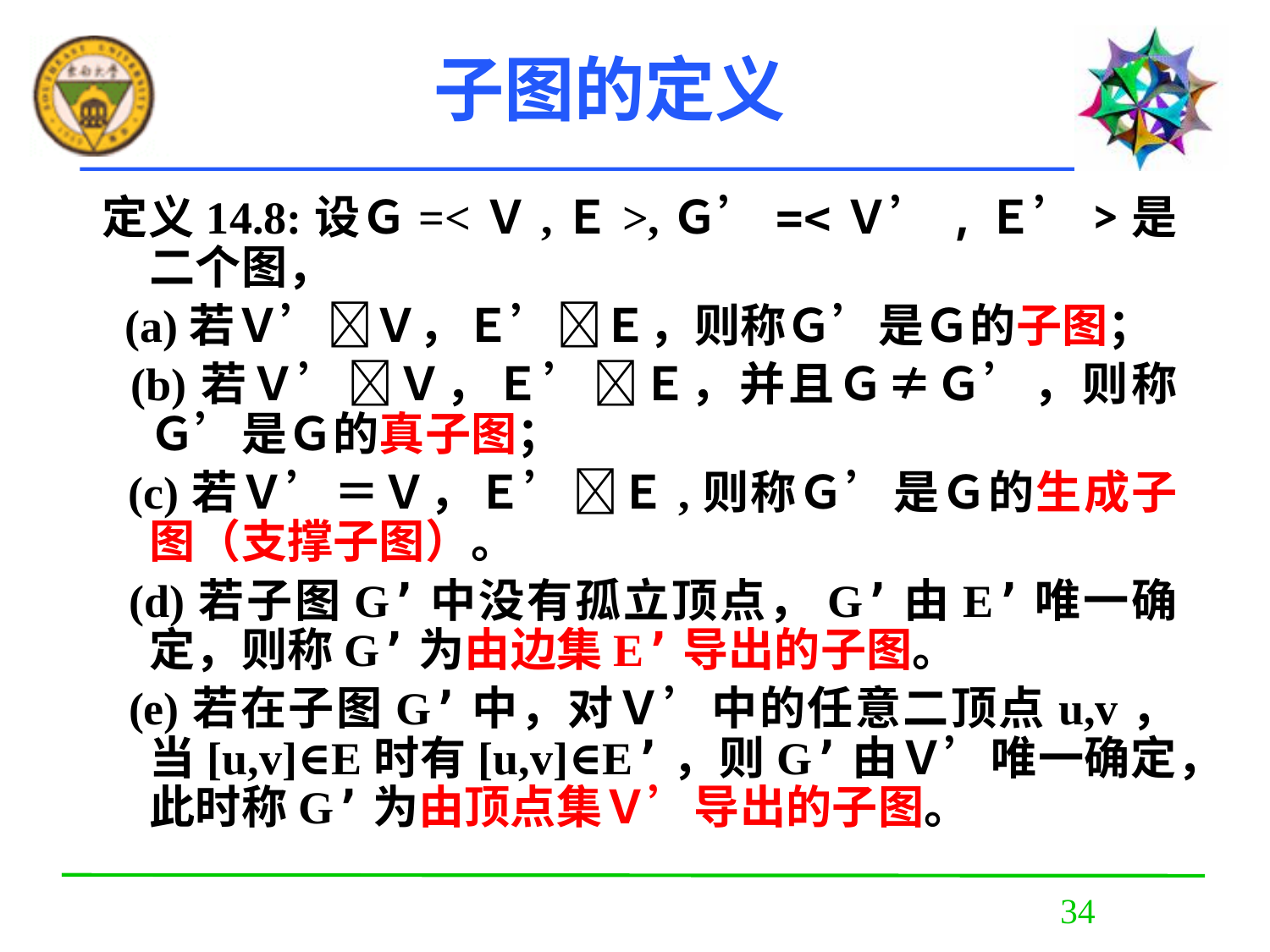

# 子图的定义
定义14.8:设Ｇ=<Ｖ,Ｅ>,Ｇ’=<Ｖ’,Ｅ’>是二个图，
  (a)若Ｖ’⊆Ｖ，Ｅ’⊆Ｅ，则称Ｇ’是Ｇ的子图；
  (b)若Ｖ’⊆Ｖ，Ｅ’⊆Ｅ，并且Ｇ≠Ｇ’，则称Ｇ’是Ｇ的真子图；
  (c)若Ｖ’＝Ｖ，Ｅ’⊆Ｅ,则称Ｇ’是Ｇ的生成子图（支撑子图）。
  (d)若子图G’中没有孤立顶点，G’由E’唯一确定，则称G’为由边集E’导出的子图。
  (e)若在子图G’中，对Ｖ’中的任意二顶点u,v，当[u,v]∈E时有[u,v]∈E’，则G’由Ｖ’唯一确定，此时称G’为由顶点集Ｖ’导出的子图。